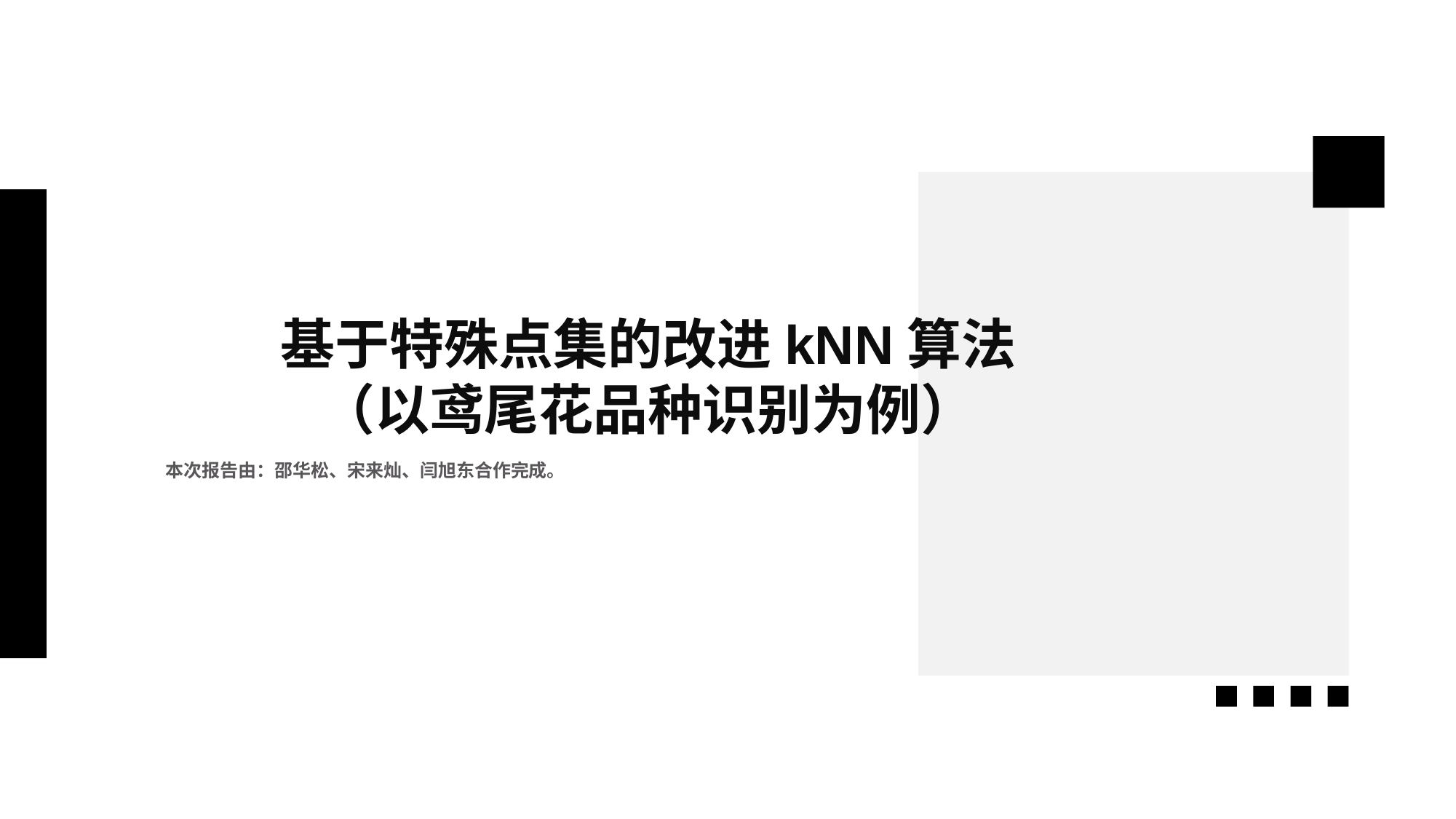

基于特殊点集的改进kNN算法
（以鸢尾花品种识别为例）
本次报告由：邵华松、宋来灿、闫旭东合作完成。